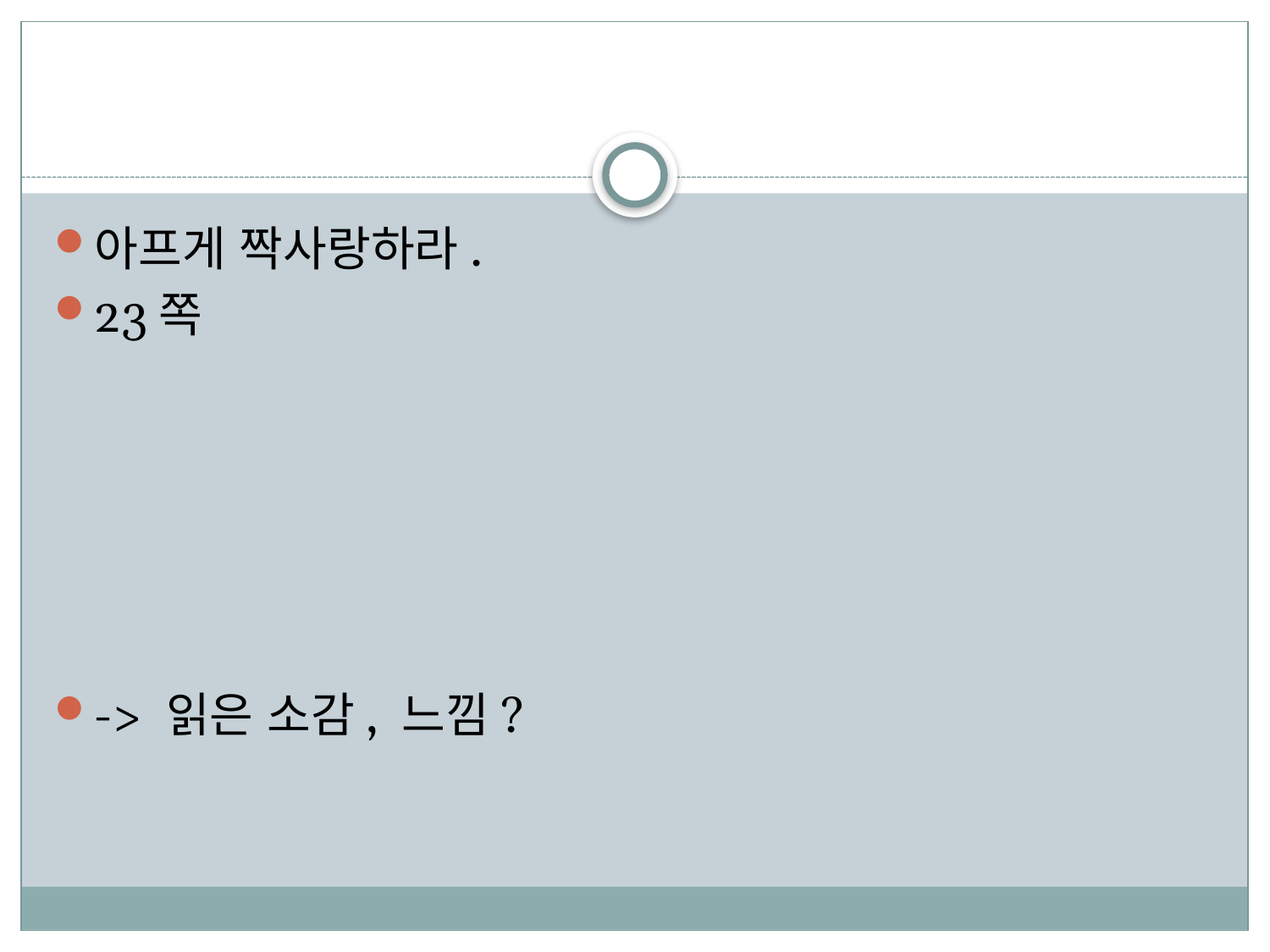

#
아프게 짝사랑하라.
23쪽

-> 읽은 소감, 느낌?